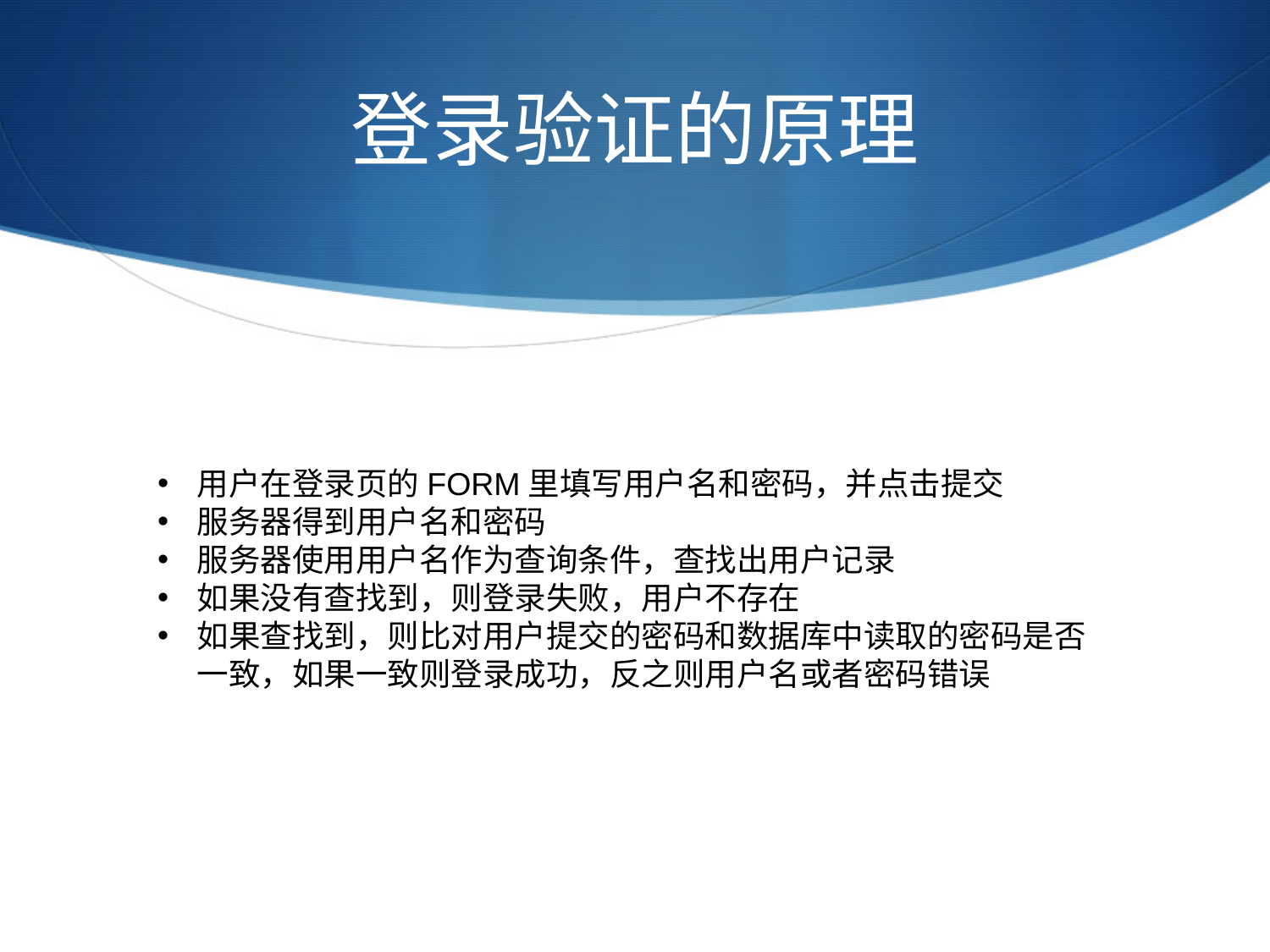

# 登录验证的原理
用户在登录页的FORM里填写用户名和密码，并点击提交
服务器得到用户名和密码
服务器使用用户名作为查询条件，查找出用户记录
如果没有查找到，则登录失败，用户不存在
如果查找到，则比对用户提交的密码和数据库中读取的密码是否一致，如果一致则登录成功，反之则用户名或者密码错误